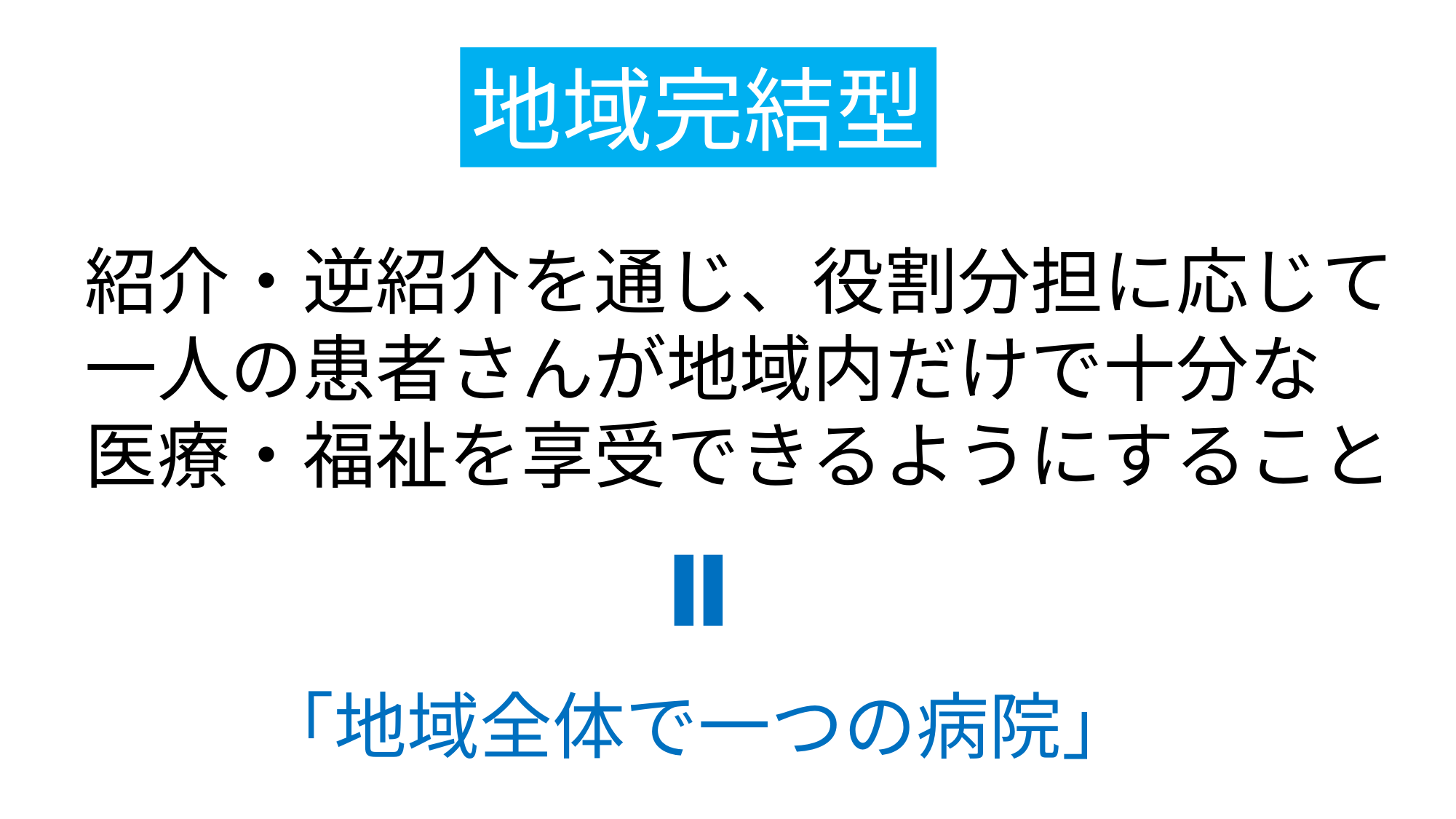

地域完結型
紹介・逆紹介を通じ、役割分担に応じて
一人の患者さんが地域内だけで十分な
医療・福祉を享受できるようにすること

「地域全体で一つの病院」